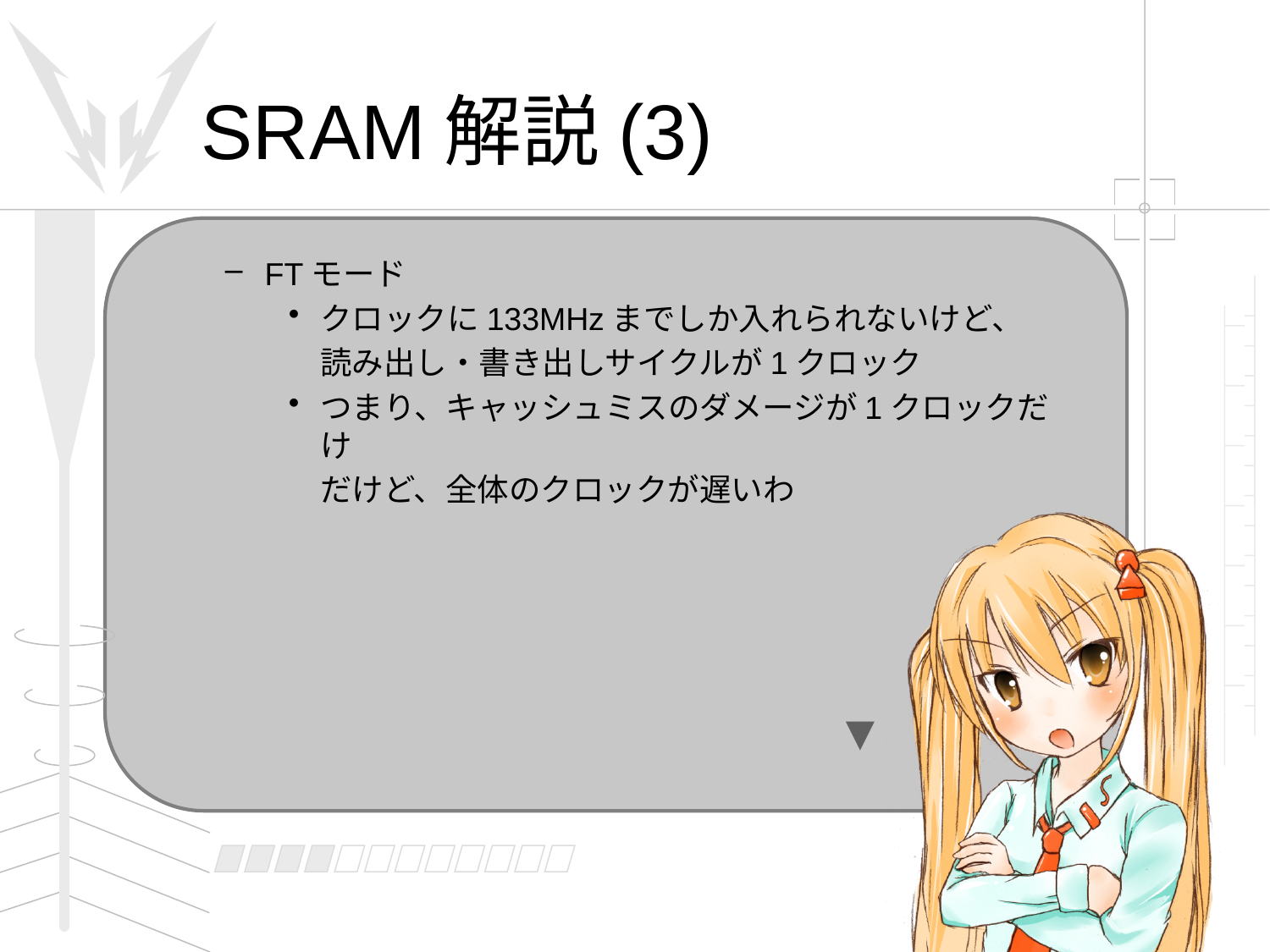

# SRAM解説(3)
FTモード
クロックに133MHzまでしか入れられないけど、
	読み出し・書き出しサイクルが1クロック
つまり、キャッシュミスのダメージが1クロックだけ
	だけど、全体のクロックが遅いわ